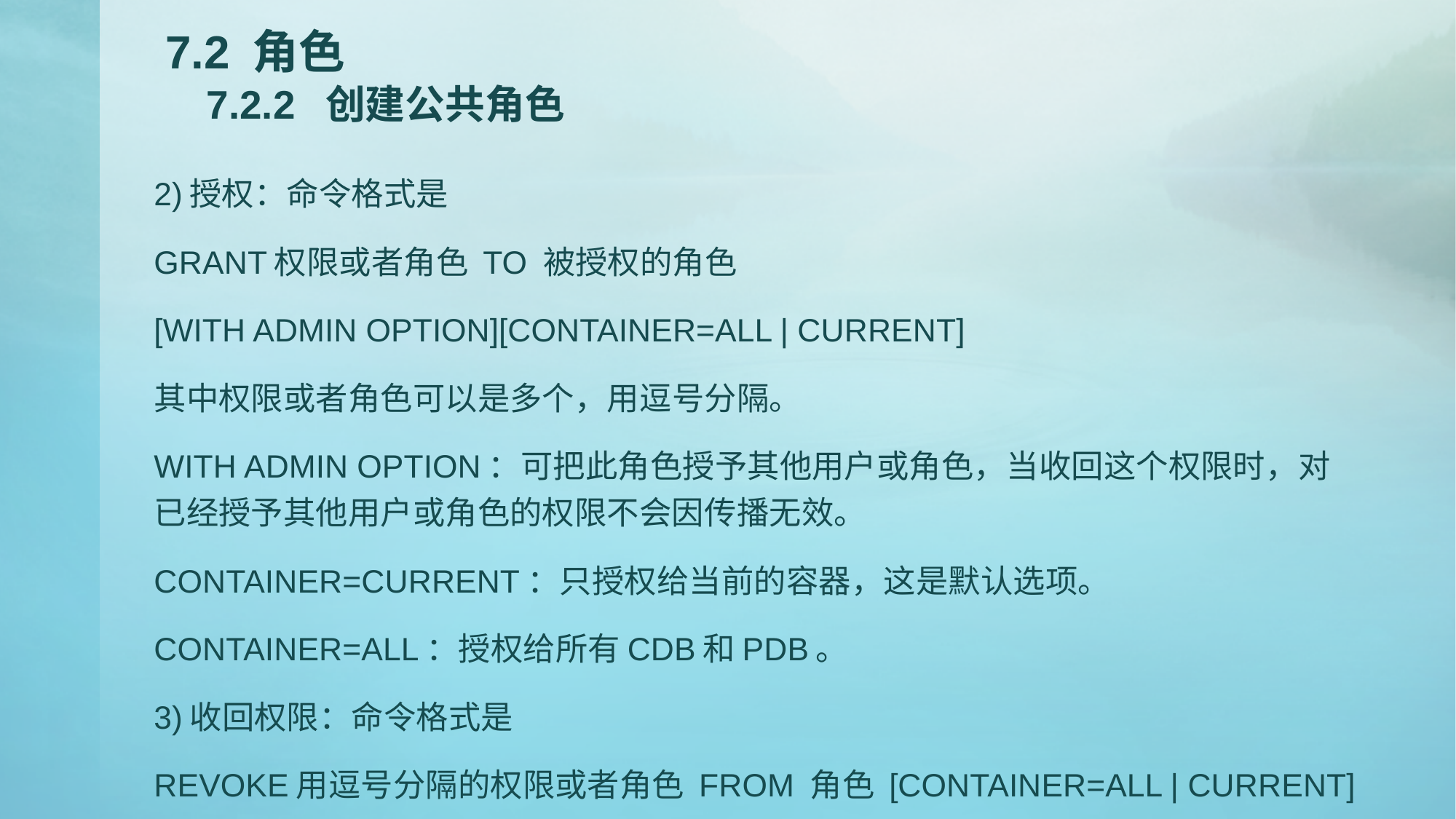

# 7.2 角色 7.2.2  创建公共角色
2)授权：命令格式是
GRANT权限或者角色 TO 被授权的角色
[WITH ADMIN OPTION][CONTAINER=ALL | CURRENT]
其中权限或者角色可以是多个，用逗号分隔。
WITH ADMIN OPTION：可把此角色授予其他用户或角色，当收回这个权限时，对已经授予其他用户或角色的权限不会因传播无效。
CONTAINER=CURRENT：只授权给当前的容器，这是默认选项。
CONTAINER=ALL：授权给所有CDB和PDB。
3)收回权限：命令格式是
REVOKE用逗号分隔的权限或者角色 FROM 角色 [CONTAINER=ALL | CURRENT]